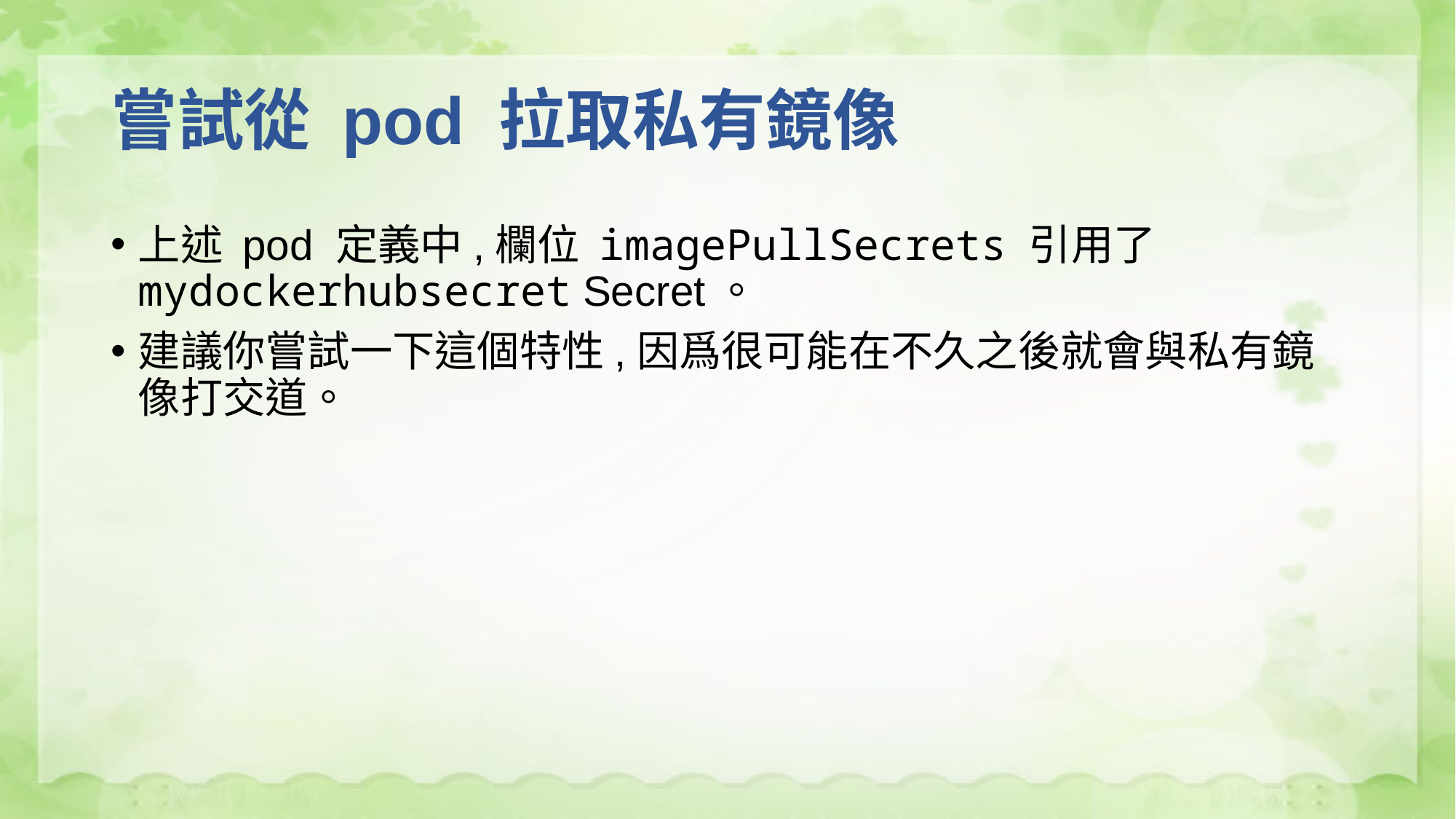

# 嘗試從 pod 拉取私有鏡像
上述 pod 定義中,欄位 imagePullSecrets 引用了mydockerhubsecret Secret。
建議你嘗試一下這個特性,因爲很可能在不久之後就會與私有鏡像打交道。